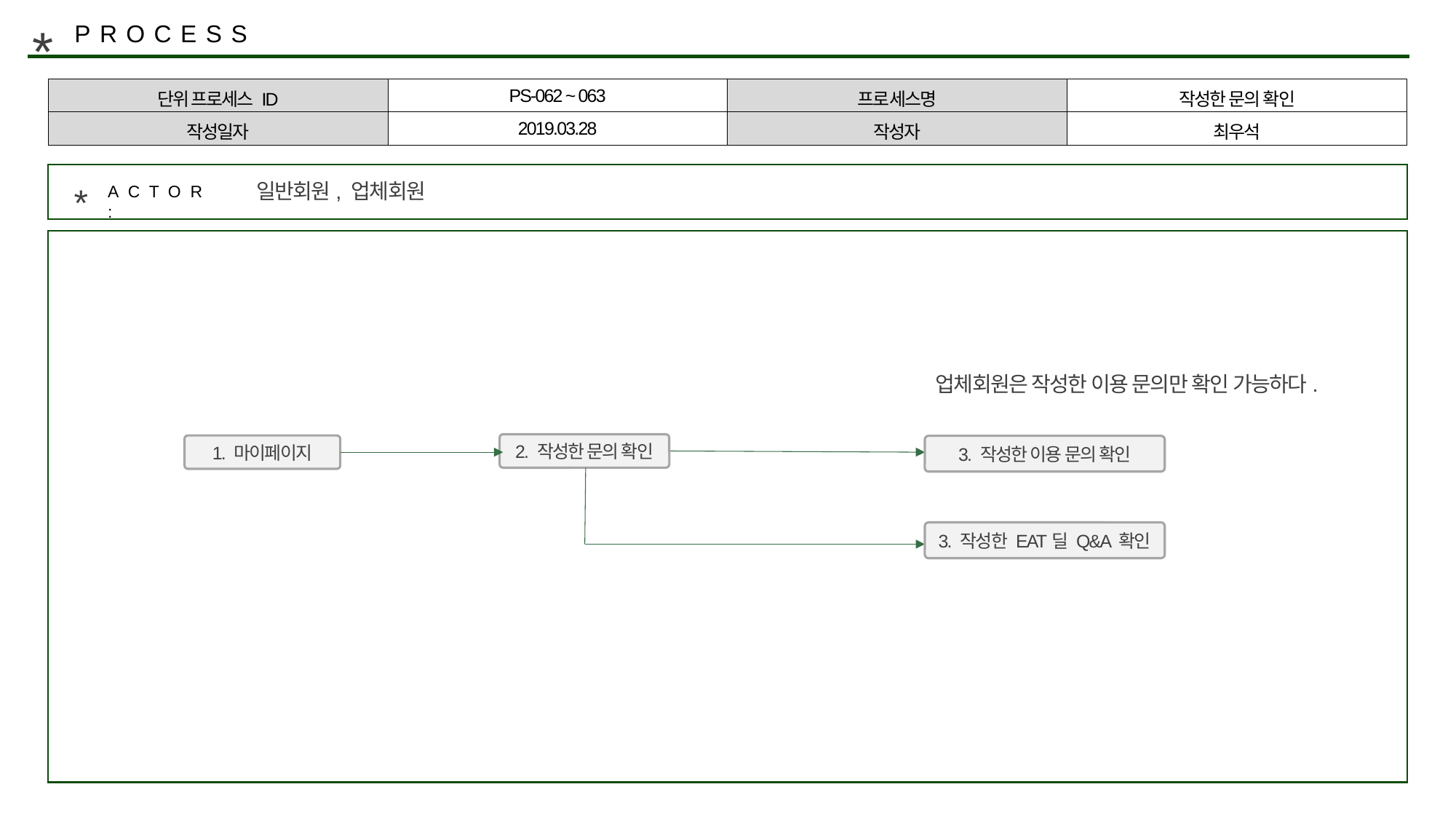

*
PROCESS
| 단위 프로세스 ID | PS-062 ~ 063 | 프로세스명 | 작성한 문의 확인 |
| --- | --- | --- | --- |
| 작성일자 | 2019.03.28 | 작성자 | 최우석 |

일반회원, 업체회원
*
ACTOR :

업체회원은 작성한 이용 문의만 확인 가능하다.
2. 작성한 문의 확인
1. 마이페이지
3. 작성한 이용 문의 확인
3. 작성한 EAT딜 Q&A 확인